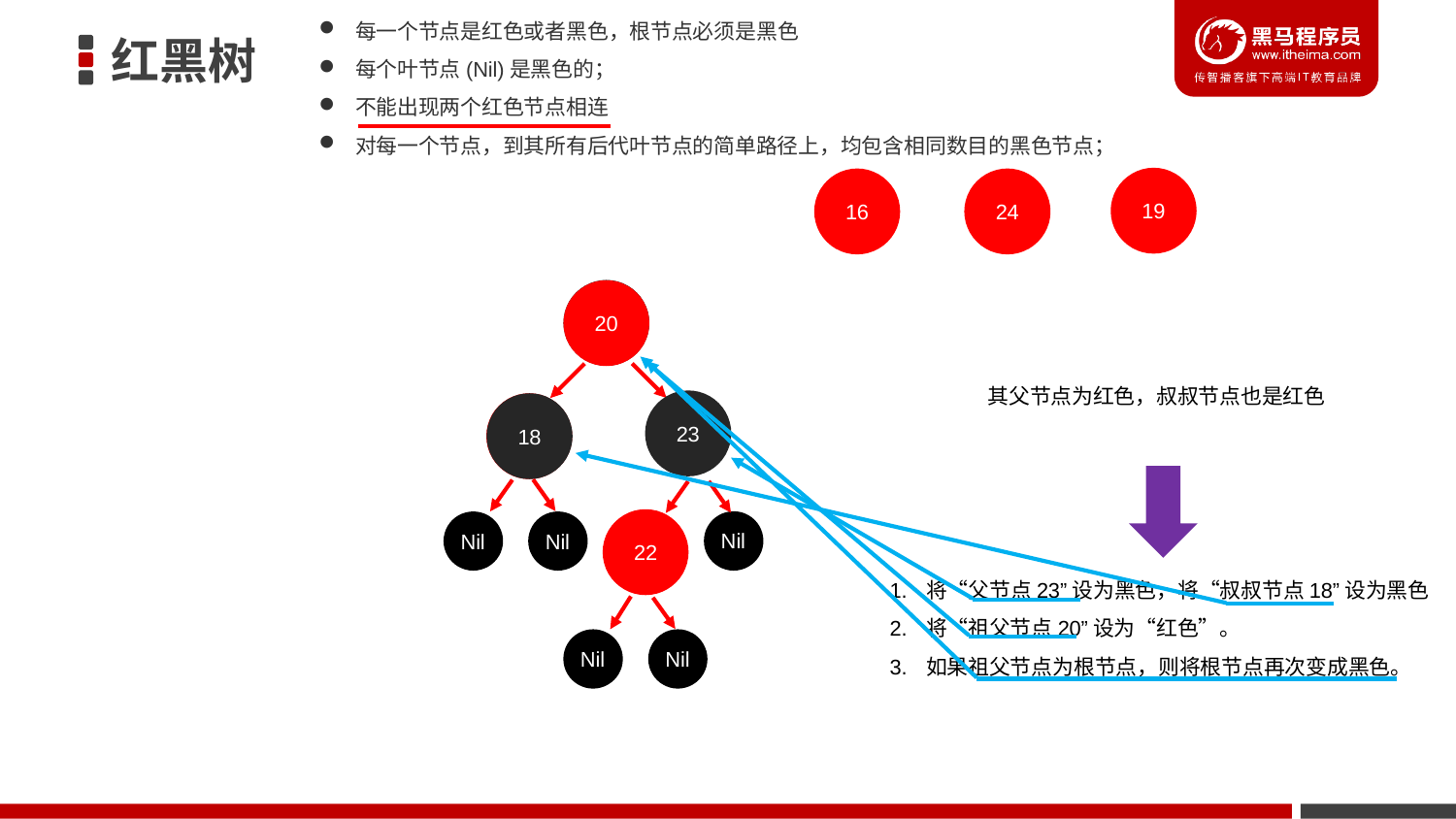

每一个节点是红色或者黑色，根节点必须是黑色
每个叶节点(Nil)是黑色的；
不能出现两个红色节点相连
对每一个节点，到其所有后代叶节点的简单路径上，均包含相同数目的黑色节点；
红黑树
19
16
24
20
20
其父节点为红色，叔叔节点也是红色
23
18
18

22

Nil

Nil

Nil
将“父节点23”设为黑色，将“叔叔节点18”设为黑色
将“祖父节点20”设为“红色”。
如果祖父节点为根节点，则将根节点再次变成黑色。

Nil

Nil